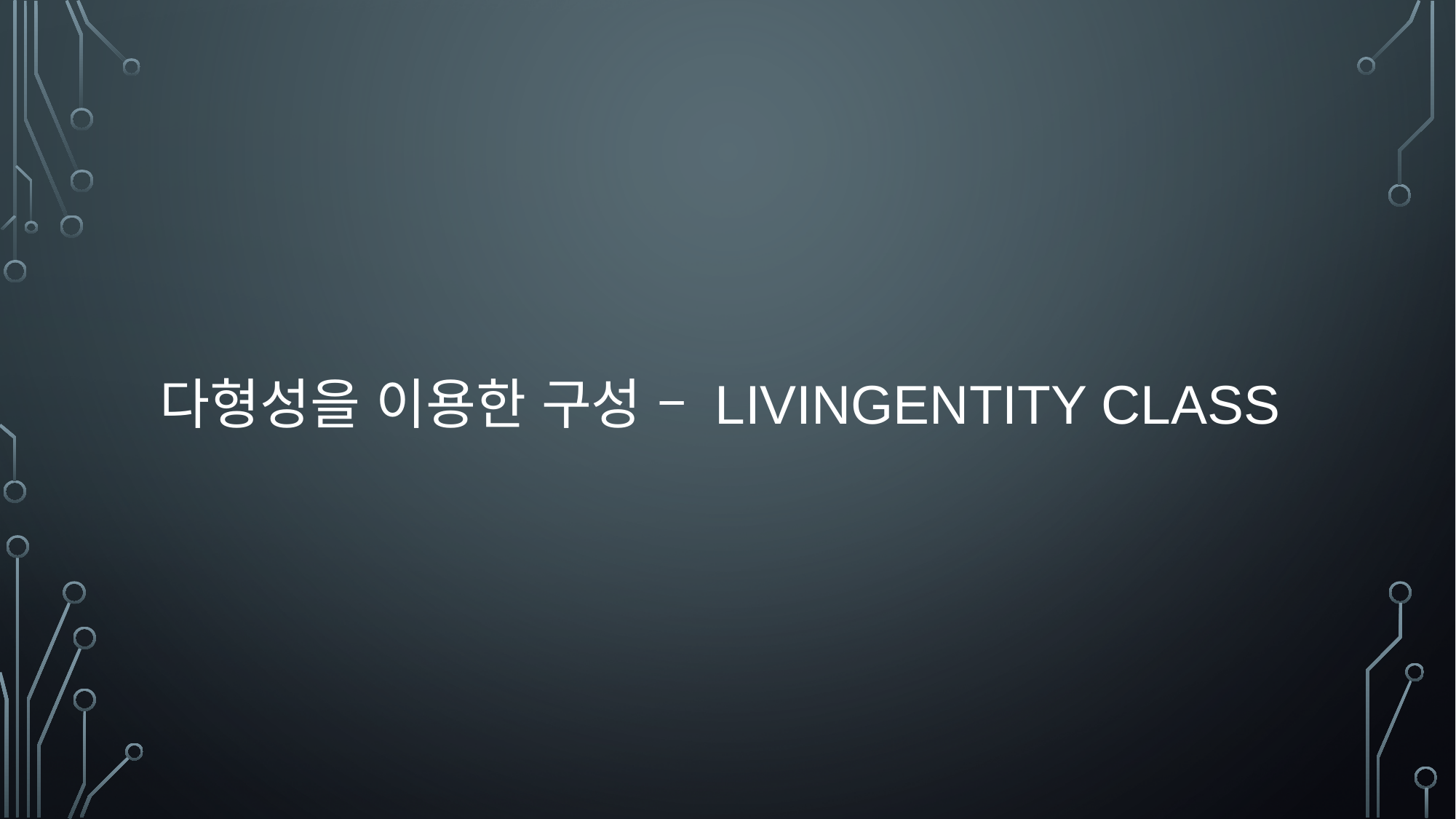

# 다형성을 이용한 구성 – Livingentity class